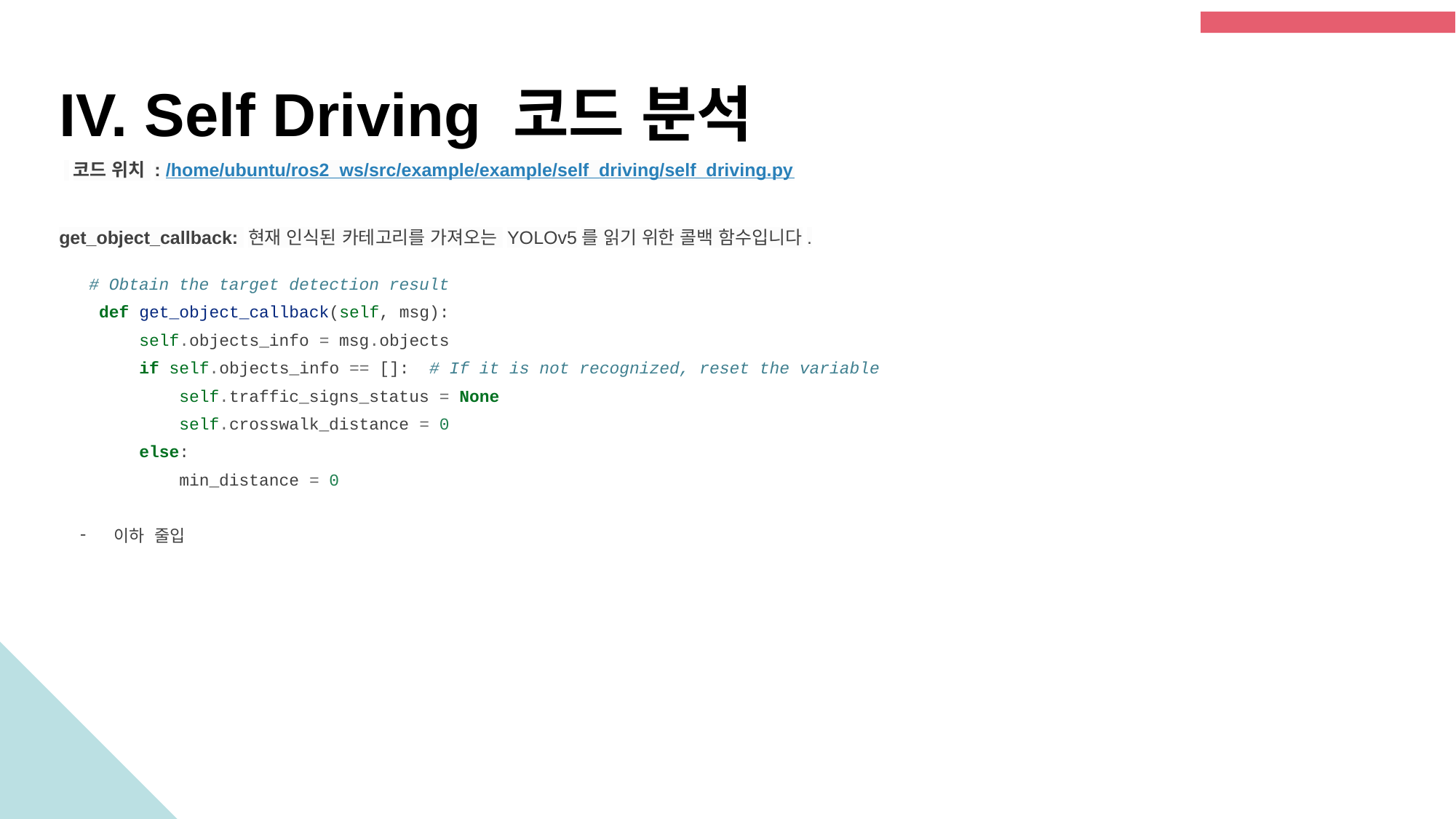

IV. Self Driving 코드 분석
 코드 위치 : /home/ubuntu/ros2_ws/src/example/example/self_driving/self_driving.py
get_object_callback: 현재 인식된 카테고리를 가져오는 YOLOv5를 읽기 위한 콜백 함수입니다.
   # Obtain the target detection result
    def get_object_callback(self, msg):
        self.objects_info = msg.objects
        if self.objects_info == []:  # If it is not recognized, reset the variable
            self.traffic_signs_status = None
            self.crosswalk_distance = 0
        else:
            min_distance = 0

이하 줄입